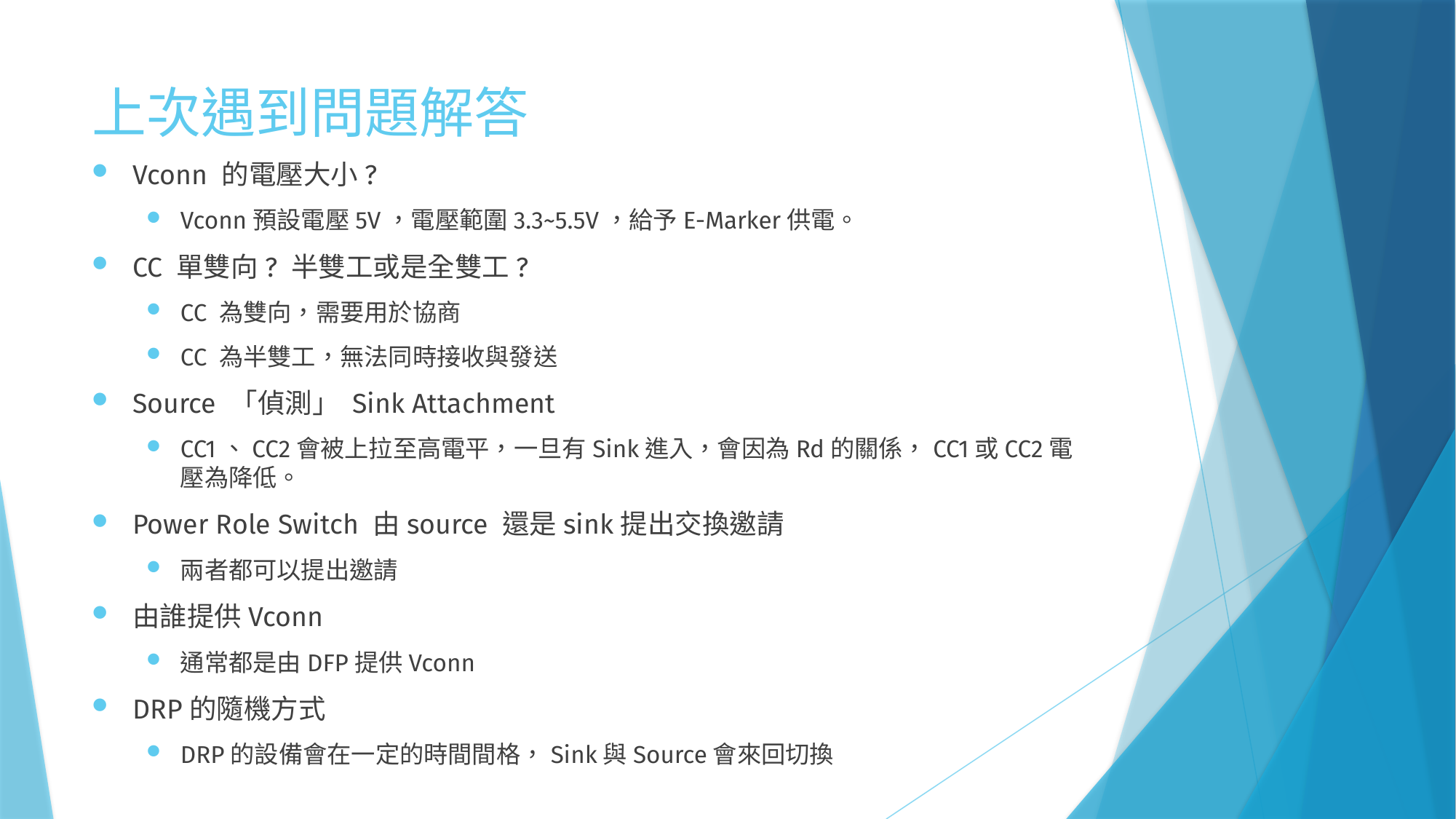

# 上次遇到問題解答
Vconn 的電壓大小?
Vconn預設電壓5V，電壓範圍3.3~5.5V，給予E-Marker供電。
CC 單雙向? 半雙工或是全雙工?
CC 為雙向，需要用於協商
CC 為半雙工，無法同時接收與發送
Source 「偵測」 Sink Attachment
CC1、CC2會被上拉至高電平，一旦有Sink進入，會因為Rd的關係，CC1或CC2電壓為降低。
Power Role Switch 由source 還是sink提出交換邀請
兩者都可以提出邀請
由誰提供Vconn
通常都是由DFP提供Vconn
DRP的隨機方式
DRP的設備會在一定的時間間格，Sink與Source會來回切換